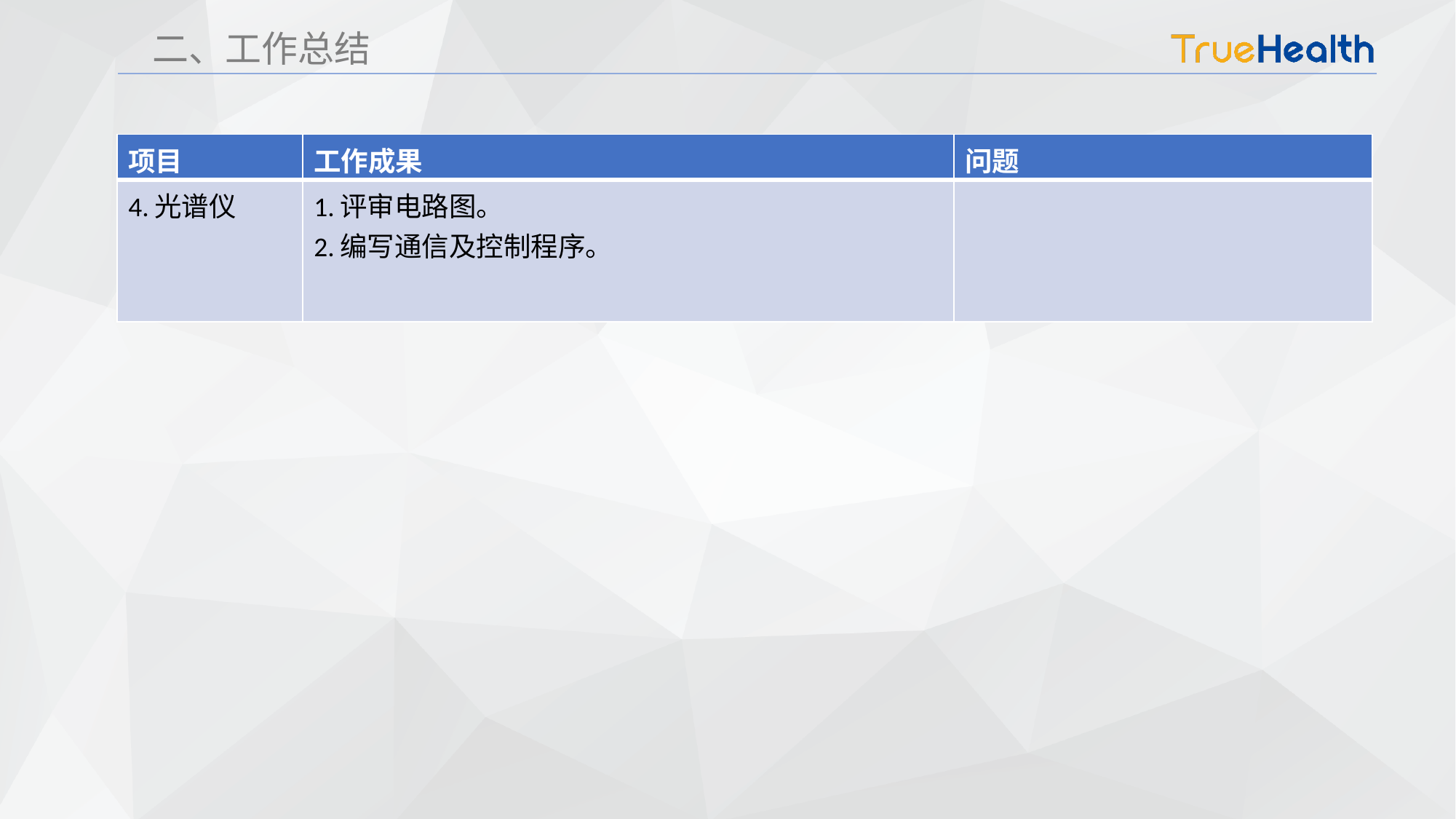

二、工作总结
| 项目 | 工作成果 | 问题 |
| --- | --- | --- |
| 4.光谱仪 | 1.评审电路图。 2.编写通信及控制程序。 |  |